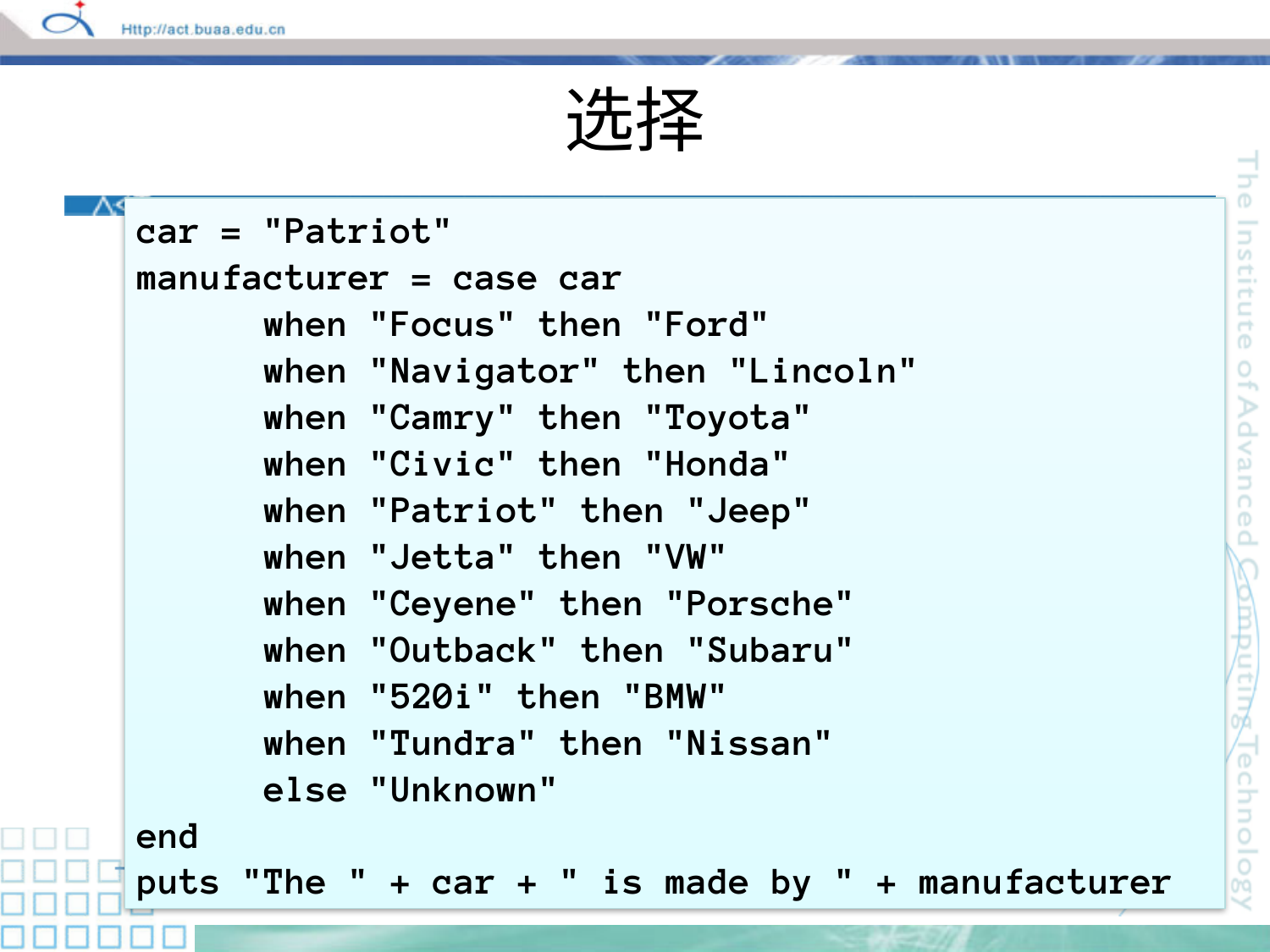

# 选择
car = "Patriot"
manufacturer = case car
	when "Focus" then "Ford"
	when "Navigator" then "Lincoln"
	when "Camry" then "Toyota"
	when "Civic" then "Honda"
	when "Patriot" then "Jeep"
	when "Jetta" then "VW"
	when "Ceyene" then "Porsche"
	when "Outback" then "Subaru"
	when "520i" then "BMW"
	when "Tundra" then "Nissan"
	else "Unknown"
end
puts "The " + car + " is made by " + manufacturer